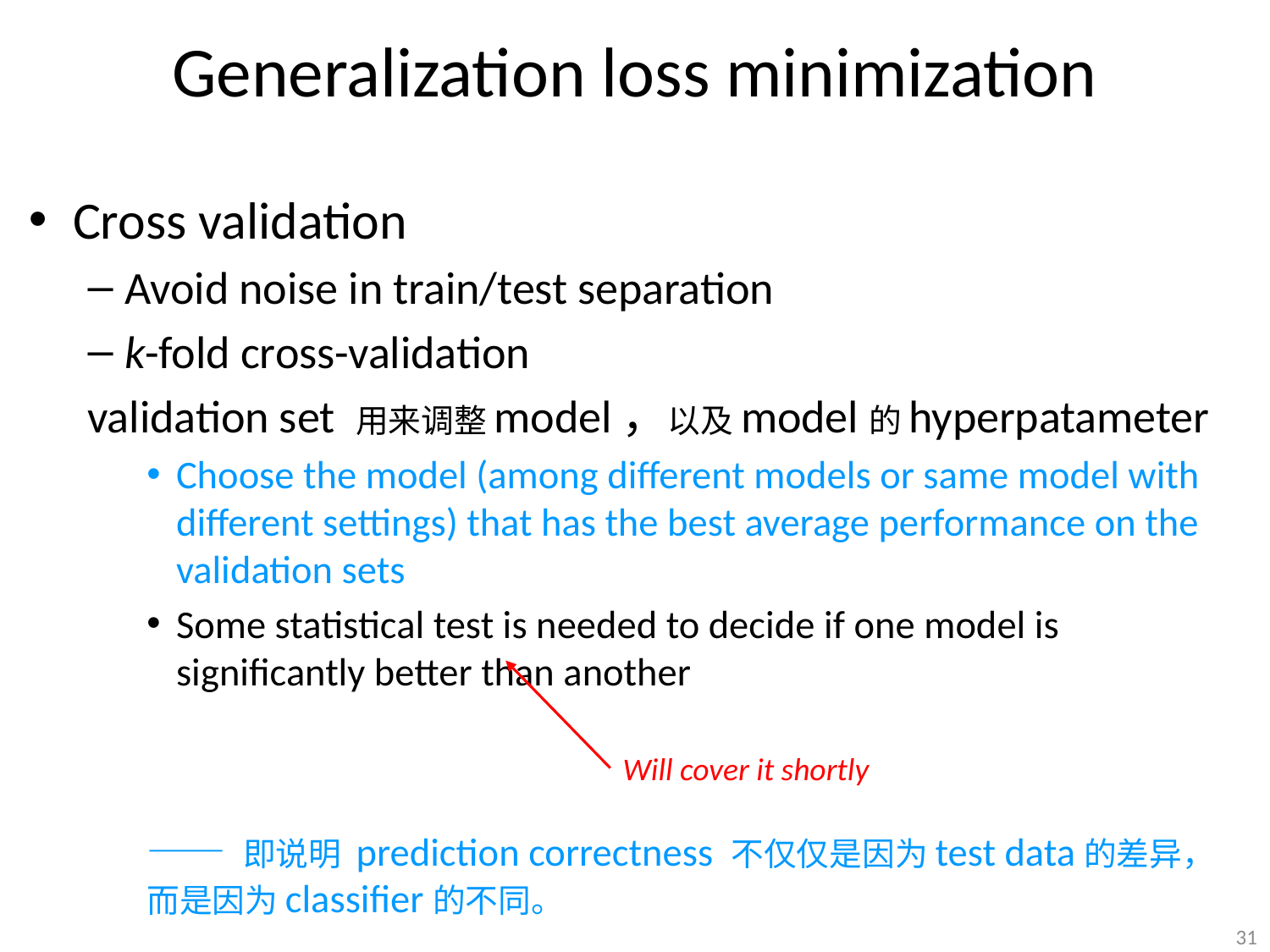

# Generalization loss minimization
Cross validation
Avoid noise in train/test separation
k-fold cross-validation
validation set 用来调整model，以及model的hyperpatameter
Choose the model (among different models or same model with different settings) that has the best average performance on the validation sets
Some statistical test is needed to decide if one model is significantly better than another

—— 即说明 prediction correctness 不仅仅是因为test data的差异，而是因为classifier的不同。
Will cover it shortly
31